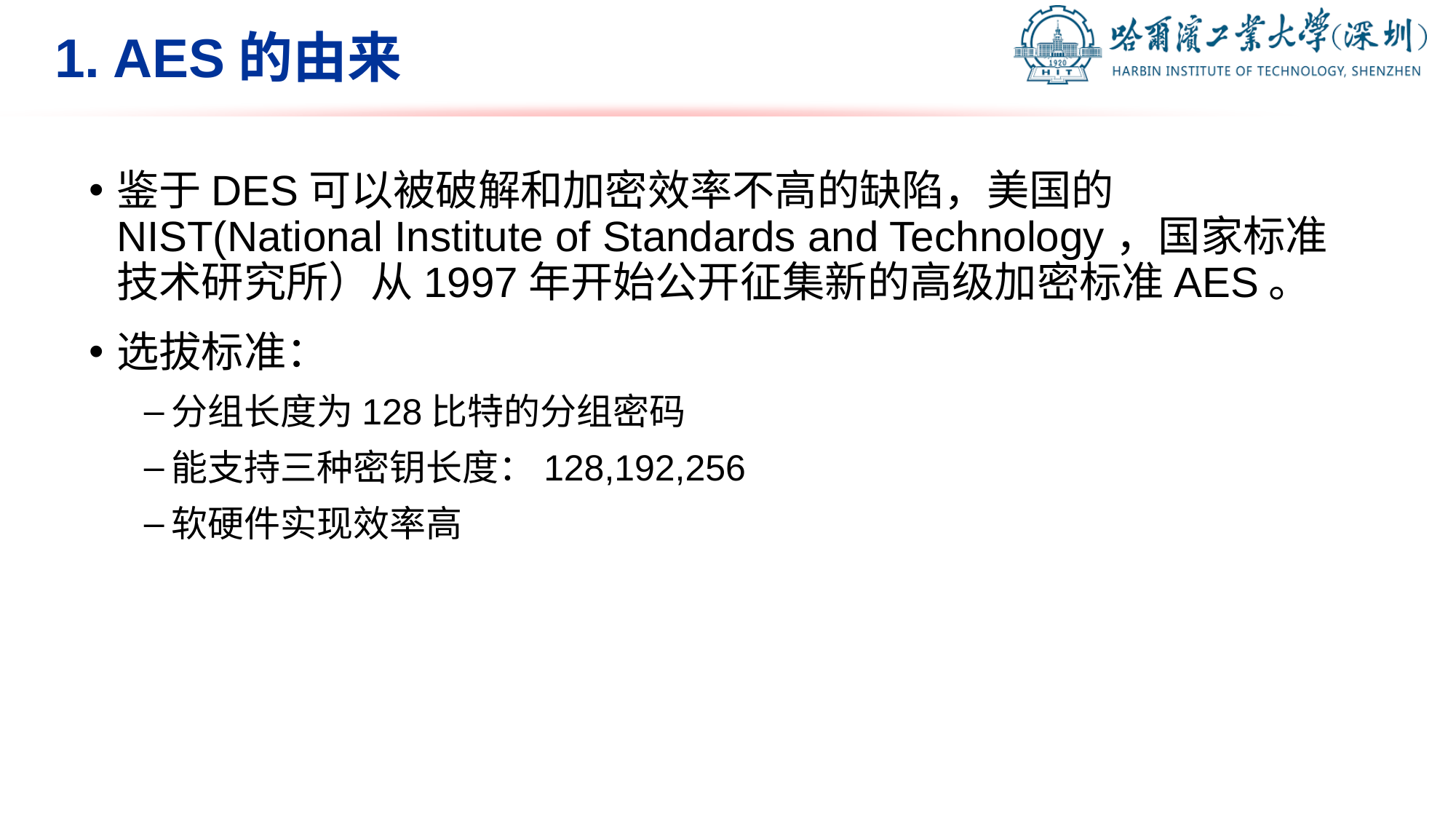

# 1. AES的由来
鉴于DES可以被破解和加密效率不高的缺陷，美国的NIST(National Institute of Standards and Technology，国家标准技术研究所）从1997年开始公开征集新的高级加密标准AES。
选拔标准：
分组长度为128比特的分组密码
能支持三种密钥长度：128,192,256
软硬件实现效率高